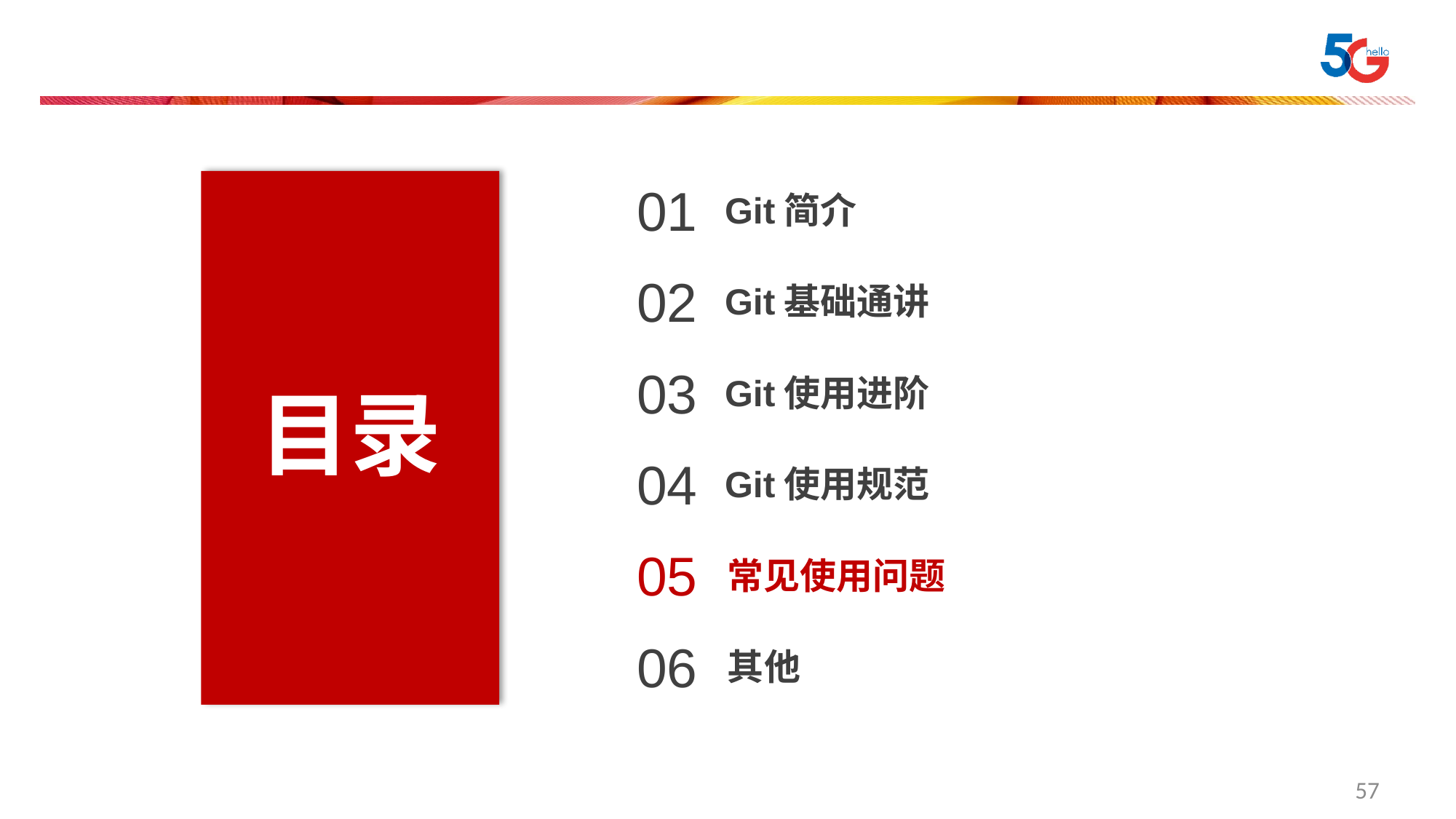

01
Git简介

02
Git基础通讲
03
Git使用进阶
目录
04
Git使用规范
05
常见使用问题
06
其他